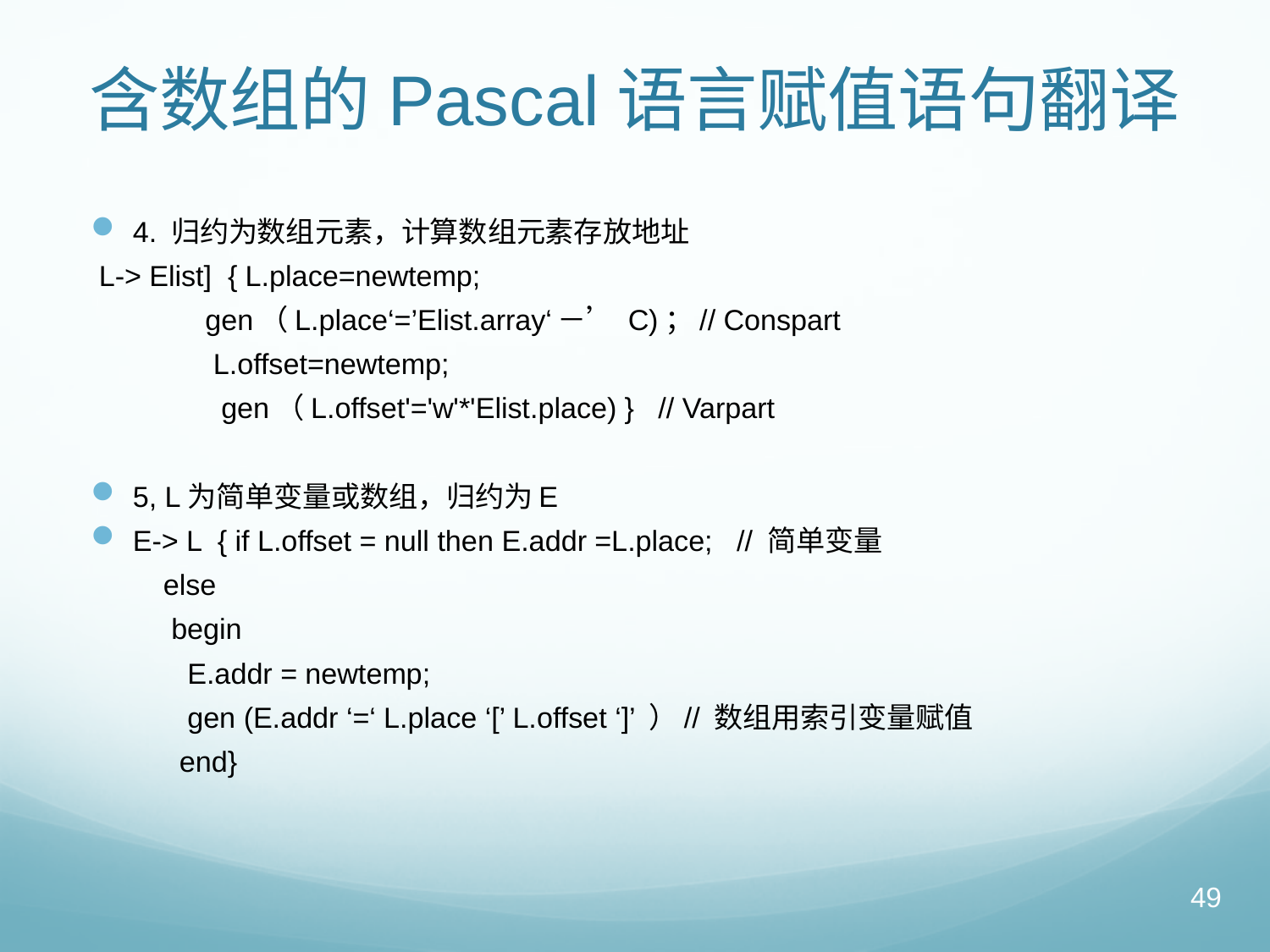

# 含数组的Pascal语言赋值语句翻译
4. 归约为数组元素，计算数组元素存放地址
 L-> Elist]  { L.place=newtemp;
		         gen（L.place‘=’Elist.array‘－’ C)；// Conspart
		          L.offset=newtemp;
		           gen（L.offset'='w'*'Elist.place) }   // Varpart

5, L为简单变量或数组，归约为E
E-> L  { if L.offset = null then E.addr =L.place;   // 简单变量
         else
          begin
            E.addr = newtemp;
            gen (E.addr ‘=‘ L.place ‘[’ L.offset ‘]’ ）// 数组用索引变量赋值
           end}

49